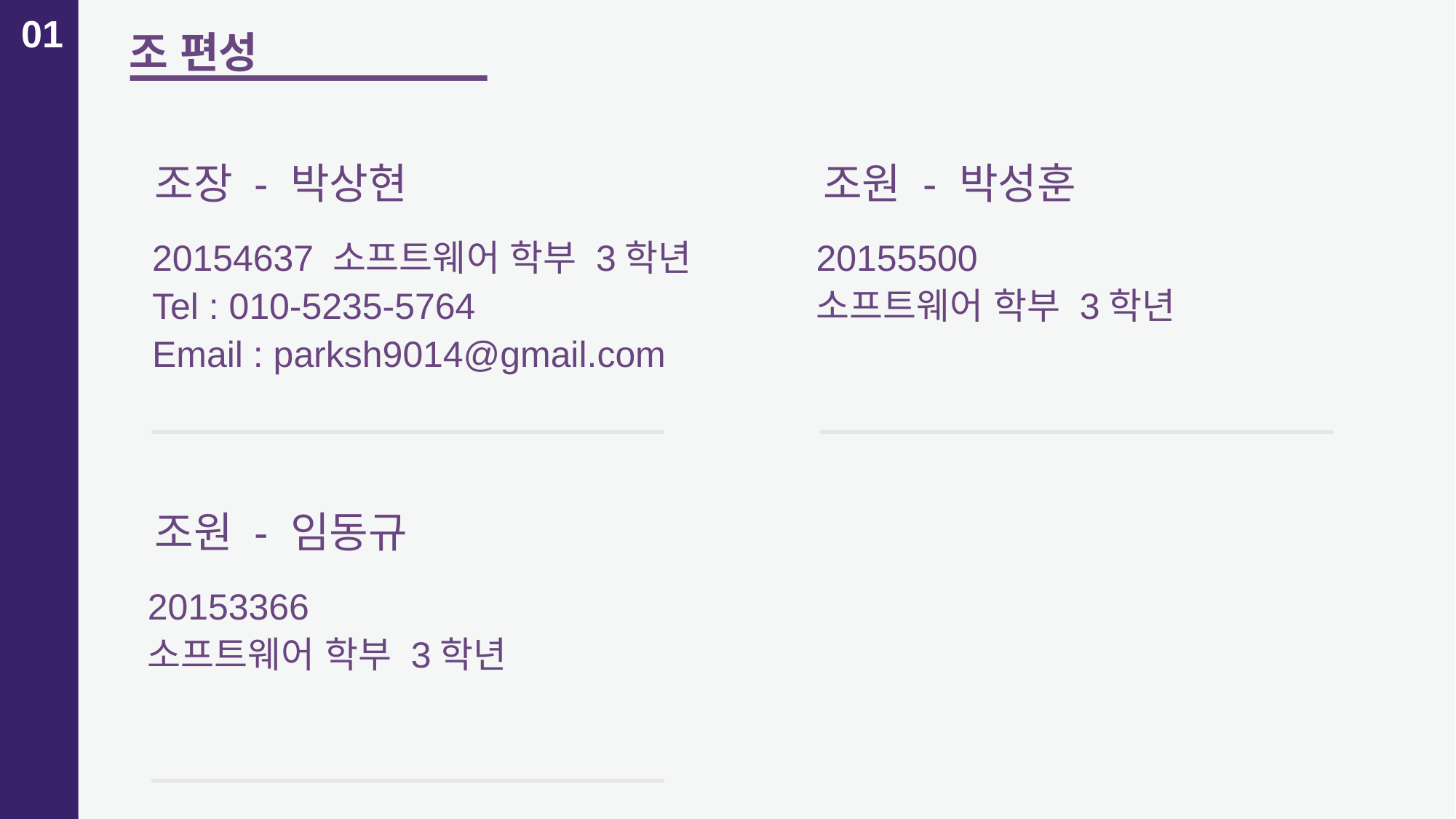

01
조 편성

조장 - 박상현
20154637 소프트웨어 학부 3학년
Tel : 010-5235-5764
Email : parksh9014@gmail.com
조원 - 박성훈
20155500
소프트웨어 학부 3학년
조원 - 임동규
20153366
소프트웨어 학부 3학년